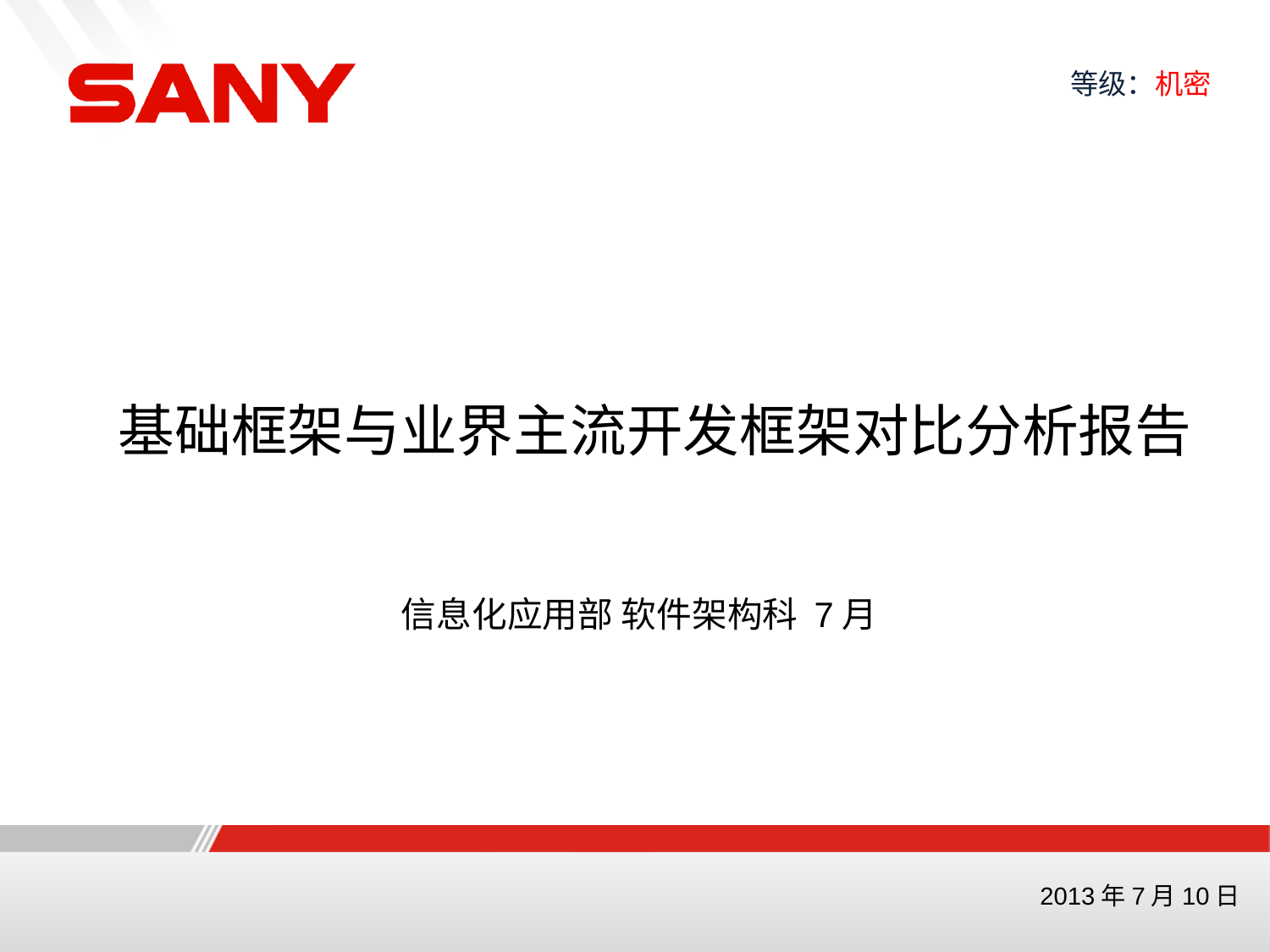

# 基础框架与业界主流开发框架对比分析报告
信息化应用部 软件架构科 7月

2013年7月10日